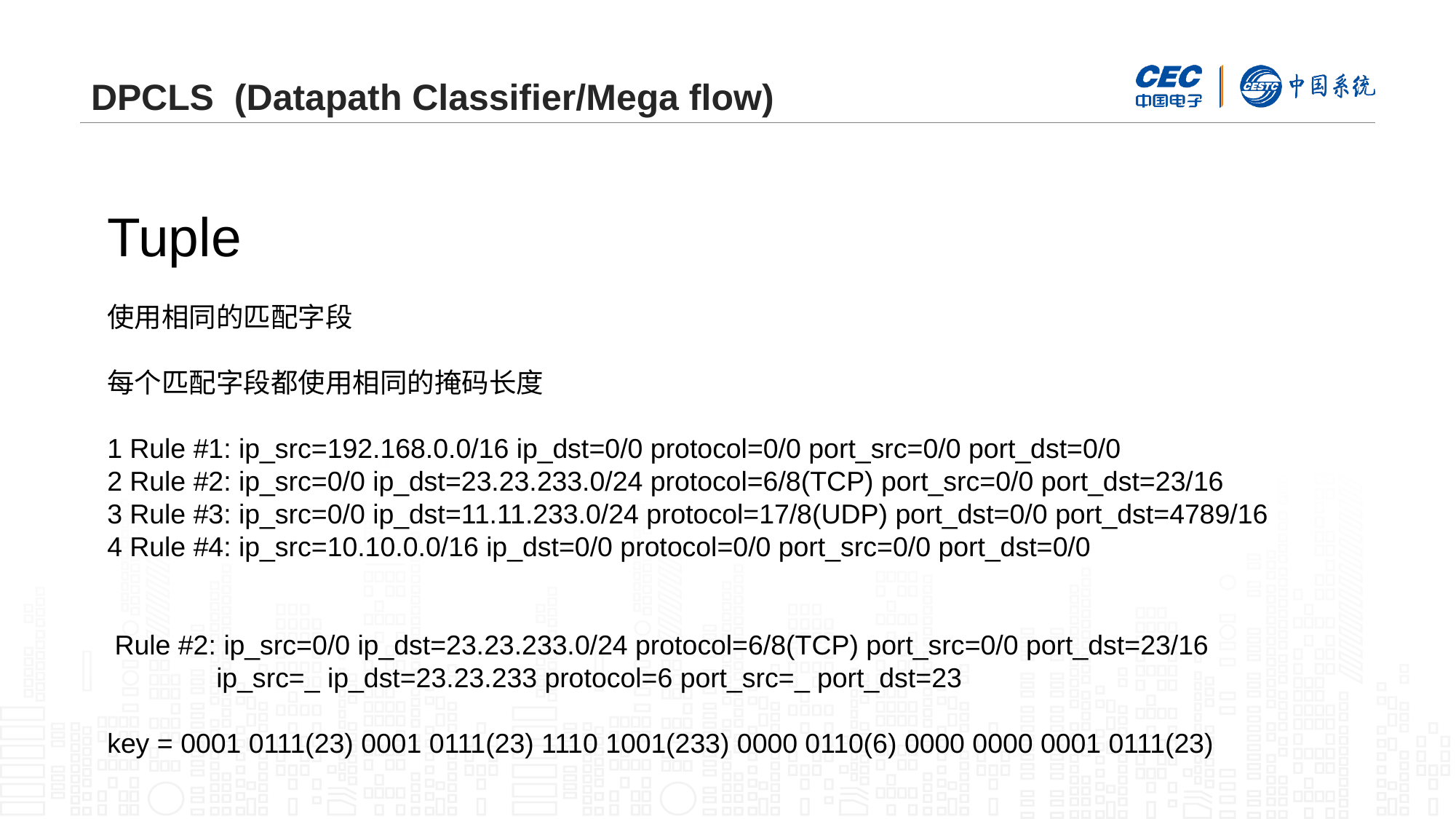

# DPCLS  (Datapath Classifier/Mega flow)
Tuple

使用相同的匹配字段

每个匹配字段都使用相同的掩码长度

1 Rule #1: ip_src=192.168.0.0/16 ip_dst=0/0 protocol=0/0 port_src=0/0 port_dst=0/0
2 Rule #2: ip_src=0/0 ip_dst=23.23.233.0/24 protocol=6/8(TCP) port_src=0/0 port_dst=23/16
3 Rule #3: ip_src=0/0 ip_dst=11.11.233.0/24 protocol=17/8(UDP) port_dst=0/0 port_dst=4789/16
4 Rule #4: ip_src=10.10.0.0/16 ip_dst=0/0 protocol=0/0 port_src=0/0 port_dst=0/0

 Rule #2: ip_src=0/0 ip_dst=23.23.233.0/24 protocol=6/8(TCP) port_src=0/0 port_dst=23/16
	ip_src=_ ip_dst=23.23.233 protocol=6 port_src=_ port_dst=23

key = 0001 0111(23) 0001 0111(23) 1110 1001(233) 0000 0110(6) 0000 0000 0001 0111(23)